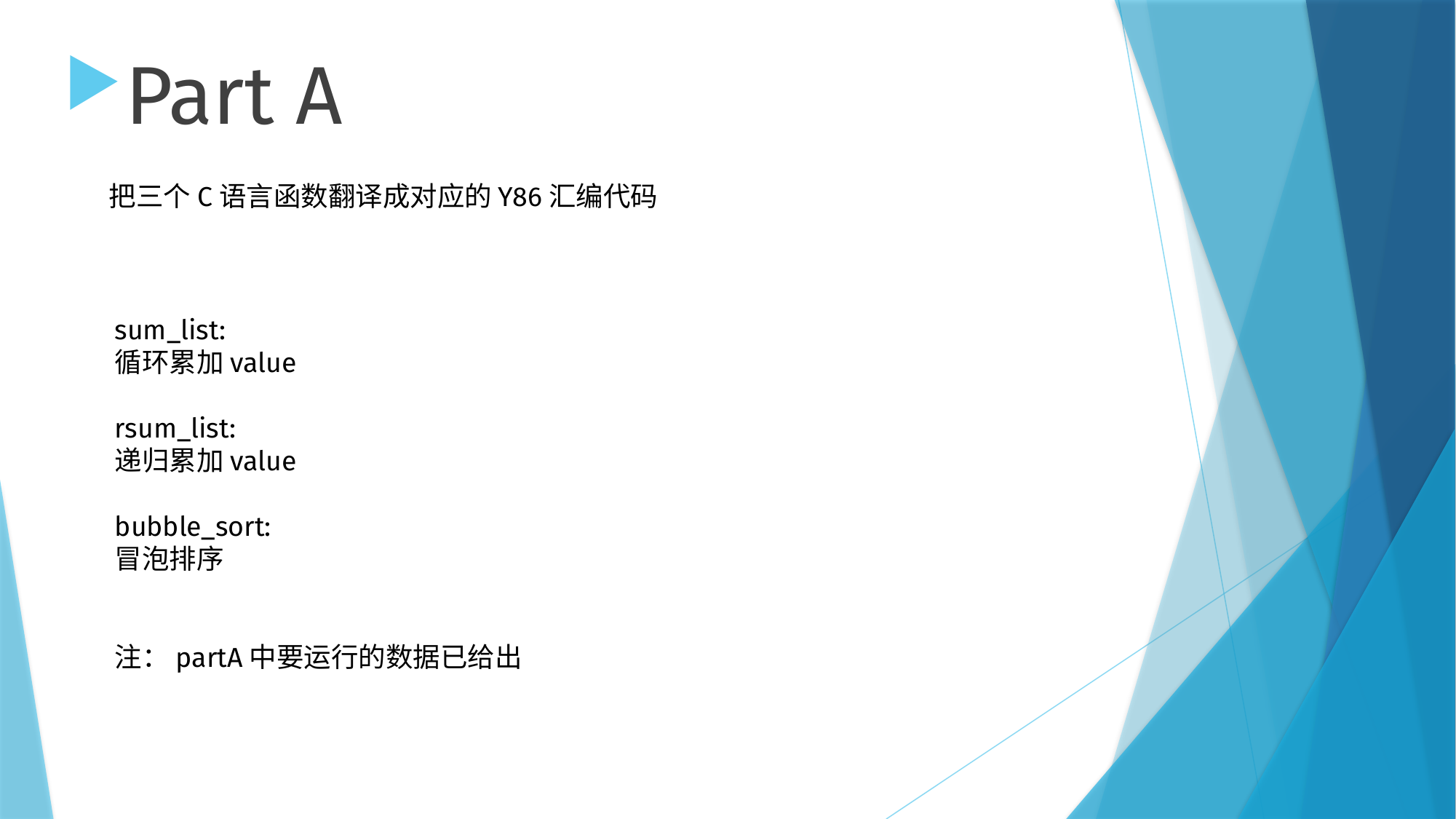

Part A
把三个C语言函数翻译成对应的Y86汇编代码
sum_list:
循环累加value

rsum_list:
递归累加value

bubble_sort:
冒泡排序

注：partA中要运行的数据已给出